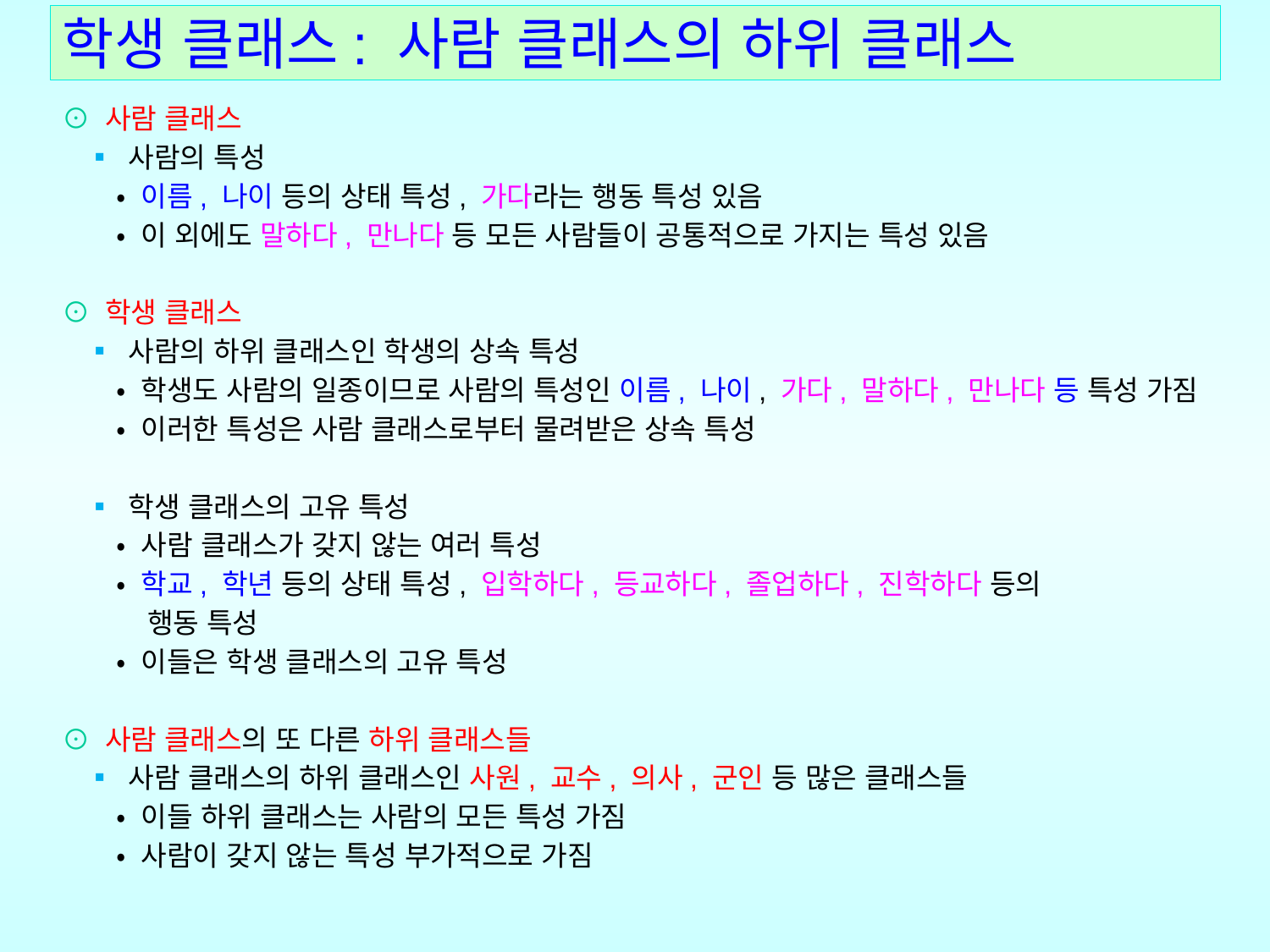

# 학생 클래스: 사람 클래스의 하위 클래스
⊙ 사람 클래스
   ▪ 사람의 특성
       • 이름, 나이 등의 상태 특성, 가다라는 행동 특성 있음
       • 이 외에도 말하다, 만나다 등 모든 사람들이 공통적으로 가지는 특성 있음

⊙ 학생 클래스
   ▪ 사람의 하위 클래스인 학생의 상속 특성
       • 학생도 사람의 일종이므로 사람의 특성인 이름, 나이, 가다, 말하다, 만나다 등 특성 가짐
       • 이러한 특성은 사람 클래스로부터 물려받은 상속 특성

   ▪ 학생 클래스의 고유 특성
       • 사람 클래스가 갖지 않는 여러 특성
       • 학교, 학년 등의 상태 특성, 입학하다, 등교하다, 졸업하다, 진학하다 등의
          행동 특성
       • 이들은 학생 클래스의 고유 특성

⊙ 사람 클래스의 또 다른 하위 클래스들
   ▪ 사람 클래스의 하위 클래스인 사원, 교수, 의사, 군인 등 많은 클래스들
       • 이들 하위 클래스는 사람의 모든 특성 가짐
       • 사람이 갖지 않는 특성 부가적으로 가짐